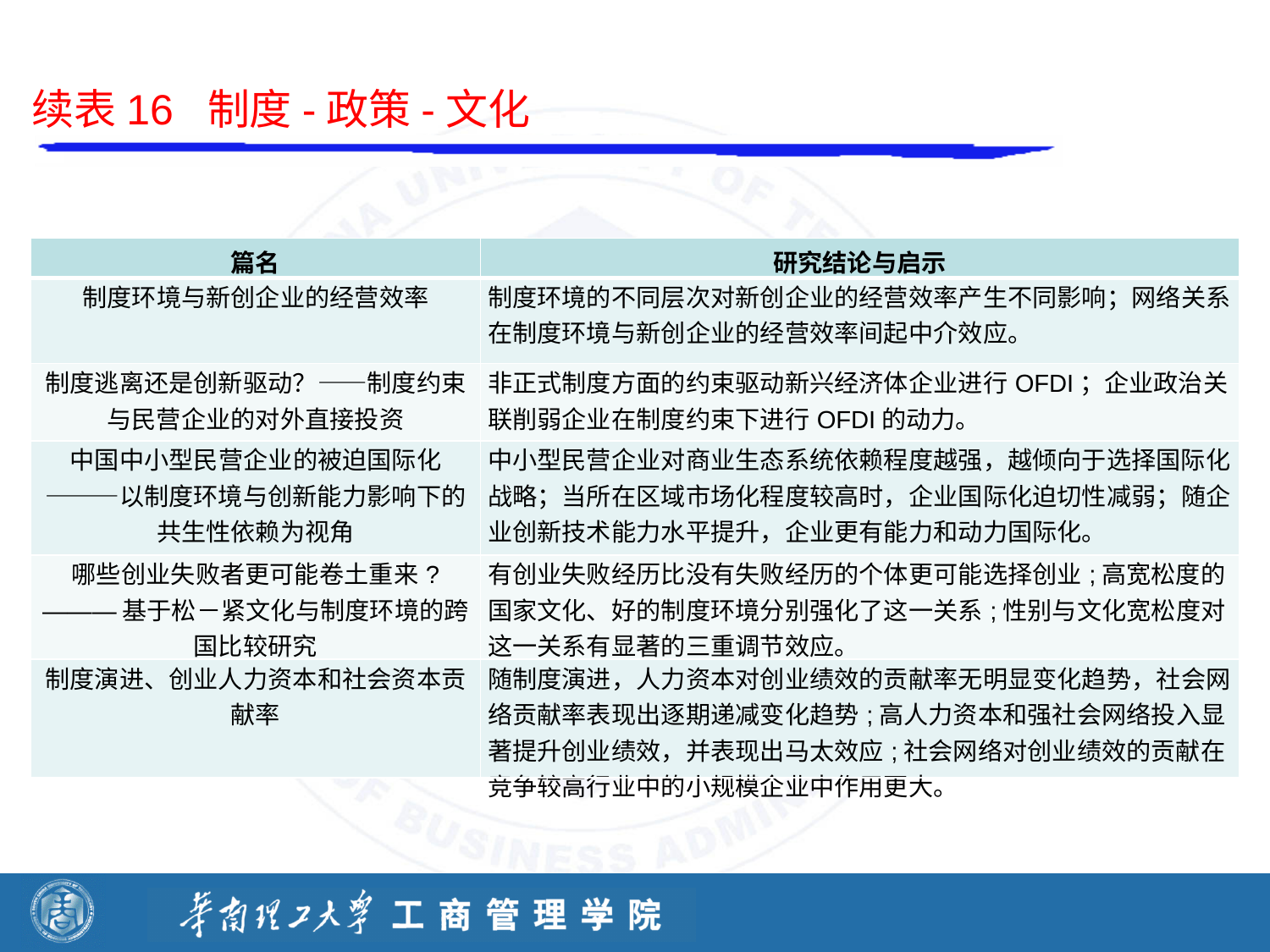

续表16  制度-政策-文化
| 篇名 | 研究结论与启示 |
| --- | --- |
| 制度环境与新创企业的经营效率 | 制度环境的不同层次对新创企业的经营效率产生不同影响；网络关系在制度环境与新创企业的经营效率间起中介效应。 |
| 制度逃离还是创新驱动？——制度约束与民营企业的对外直接投资 | 非正式制度方面的约束驱动新兴经济体企业进行OFDI；企业政治关联削弱企业在制度约束下进行OFDI的动力。 |
| 中国中小型民营企业的被迫国际化 ———以制度环境与创新能力影响下的共生性依赖为视角 | 中小型民营企业对商业生态系统依赖程度越强，越倾向于选择国际化战略；当所在区域市场化程度较高时，企业国际化迫切性减弱；随企业创新技术能力水平提升，企业更有能力和动力国际化。 |
| 哪些创业失败者更可能卷土重来?———基于松－紧文化与制度环境的跨国比较研究 | 有创业失败经历比没有失败经历的个体更可能选择创业;高宽松度的国家文化、好的制度环境分别强化了这一关系;性别与文化宽松度对这一关系有显著的三重调节效应。 |
| 制度演进、创业人力资本和社会资本贡献率 | 随制度演进，人力资本对创业绩效的贡献率无明显变化趋势，社会网络贡献率表现出逐期递减变化趋势;高人力资本和强社会网络投入显著提升创业绩效，并表现出马太效应;社会网络对创业绩效的贡献在竞争较高行业中的小规模企业中作用更大。 |